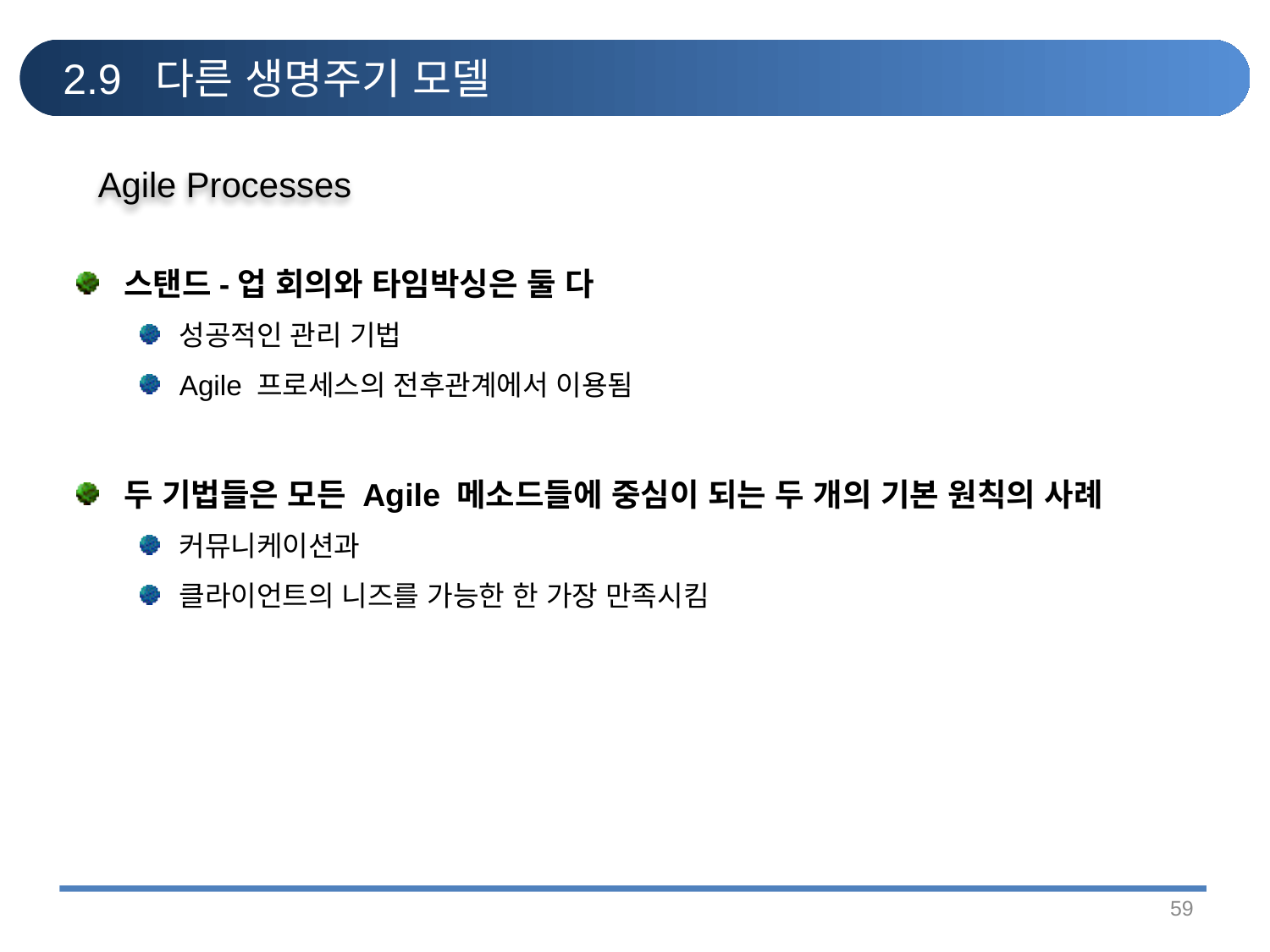

# 2.9  다른 생명주기 모델
Agile Processes
스탠드-업 회의와 타임박싱은 둘 다
성공적인 관리 기법
Agile 프로세스의 전후관계에서 이용됨

두 기법들은 모든 Agile 메소드들에 중심이 되는 두 개의 기본 원칙의 사례
커뮤니케이션과
클라이언트의 니즈를 가능한 한 가장 만족시킴
59